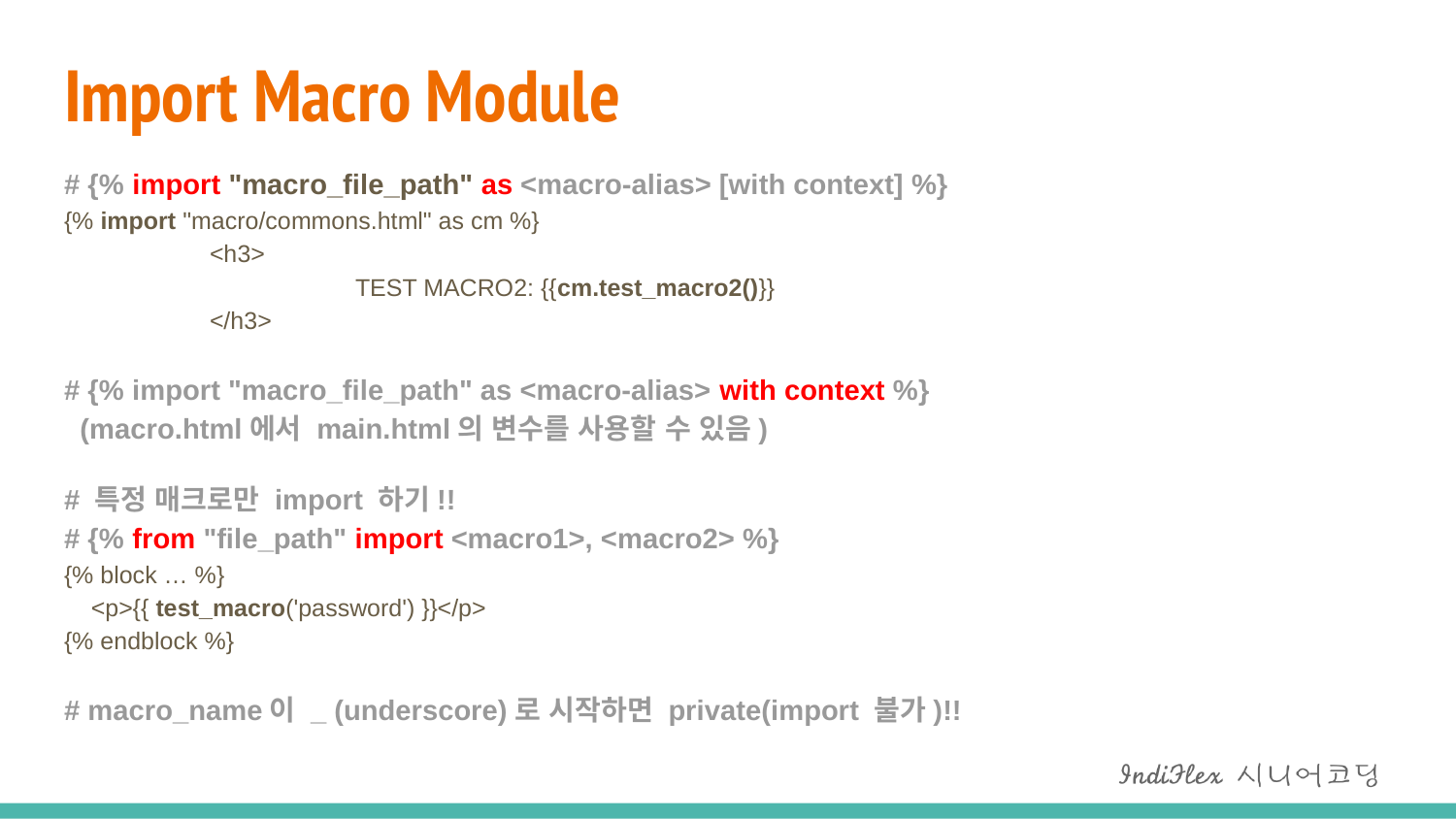

# Import Macro Module
# {% import "macro_file_path" as <macro-alias> [with context] %} {% import "macro/commons.html" as cm %} <h3> TEST MACRO2: {{cm.test_macro2()}} </h3>
# {% import "macro_file_path" as <macro-alias> with context %} (macro.html에서 main.html의 변수를 사용할 수 있음)
# 특정 매크로만 import 하기!! # {% from "file_path" import <macro1>, <macro2> %} {% block … %} <p>{{ test_macro('password') }}</p> {% endblock %}
# macro_name이 _ (underscore)로 시작하면 private(import 불가)!!